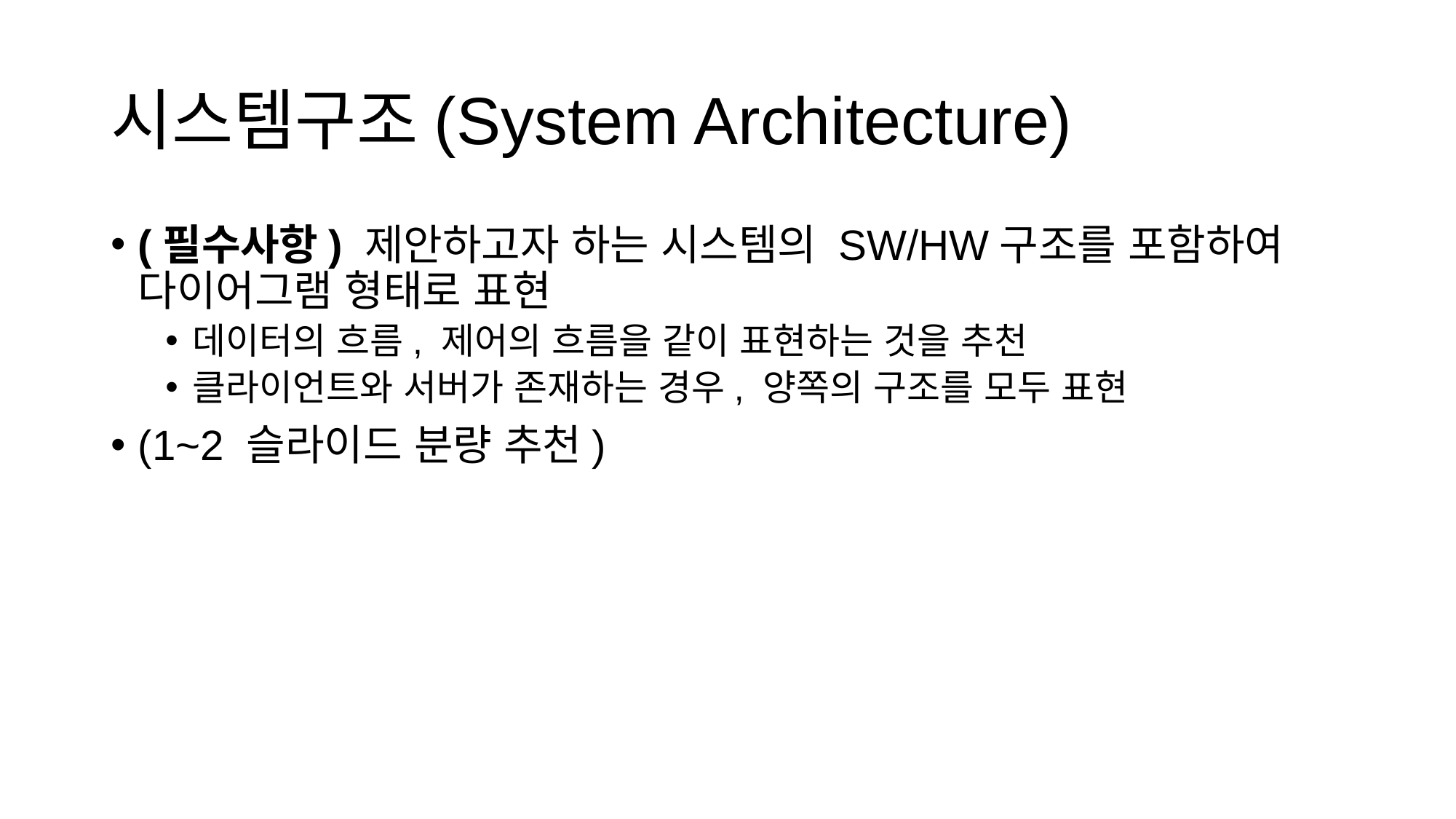

# 시스템구조(System Architecture)
(필수사항) 제안하고자 하는 시스템의 SW/HW구조를 포함하여 다이어그램 형태로 표현
데이터의 흐름, 제어의 흐름을 같이 표현하는 것을 추천
클라이언트와 서버가 존재하는 경우, 양쪽의 구조를 모두 표현
(1~2 슬라이드 분량 추천)